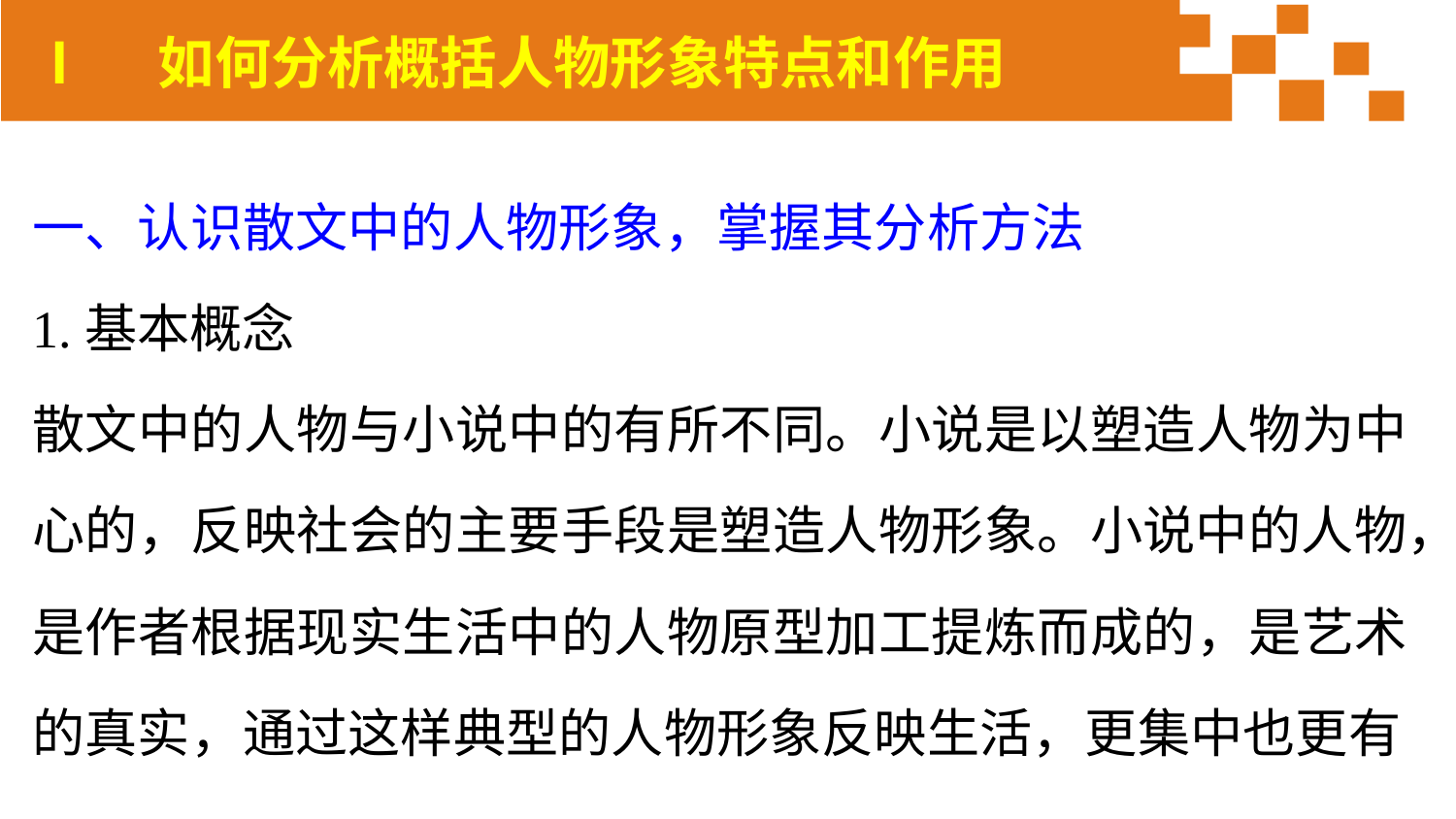

Ⅰ　如何分析概括人物形象特点和作用
一、认识散文中的人物形象，掌握其分析方法
1.基本概念
散文中的人物与小说中的有所不同。小说是以塑造人物为中心的，反映社会的主要手段是塑造人物形象。小说中的人物，是作者根据现实生活中的人物原型加工提炼而成的，是艺术的真实，通过这样典型的人物形象反映生活，更集中也更有